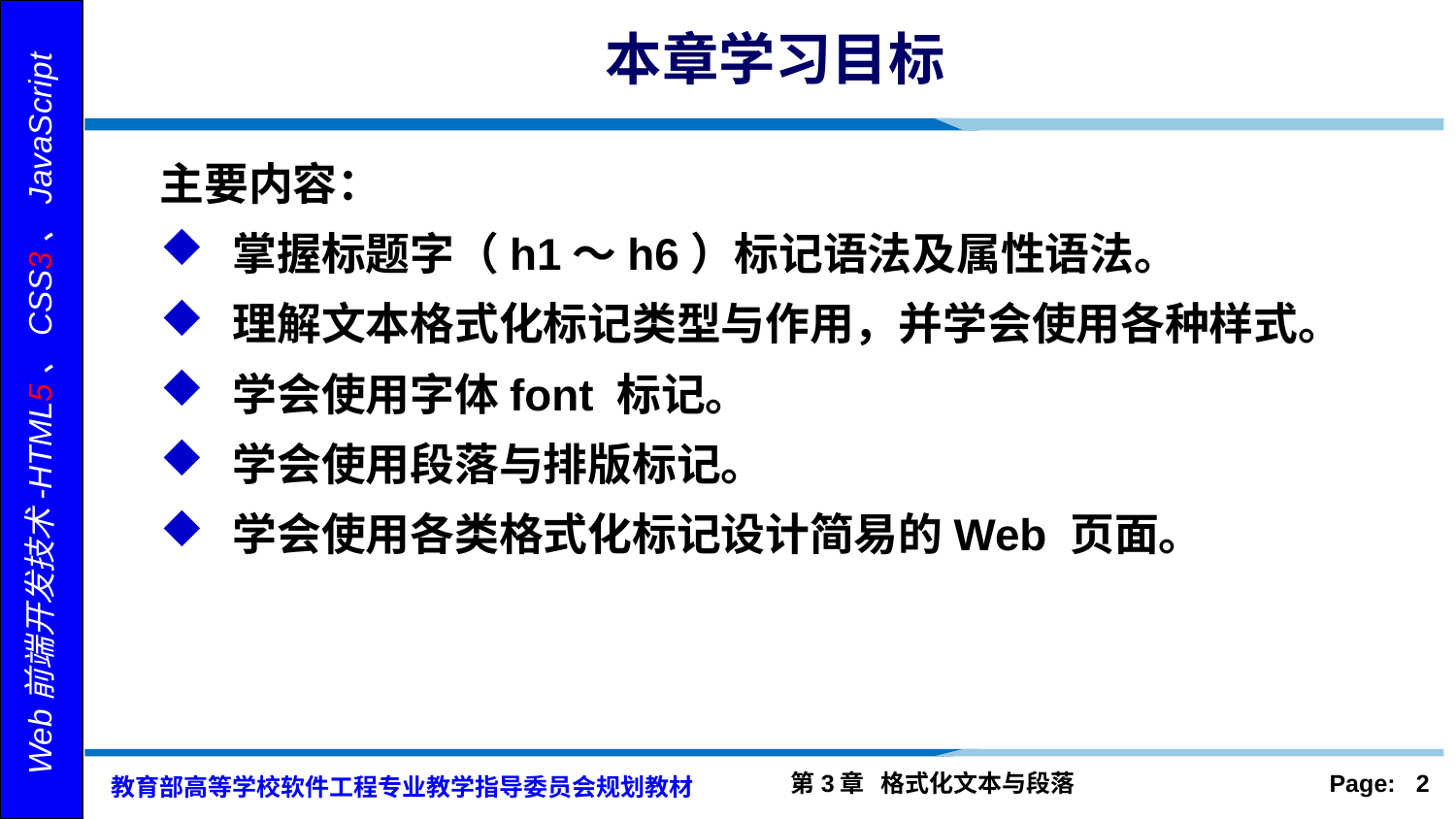

# 本章学习目标
主要内容：
掌握标题字（h1～h6）标记语法及属性语法。
理解文本格式化标记类型与作用，并学会使用各种样式。
学会使用字体font 标记。
学会使用段落与排版标记。
学会使用各类格式化标记设计简易的Web 页面。